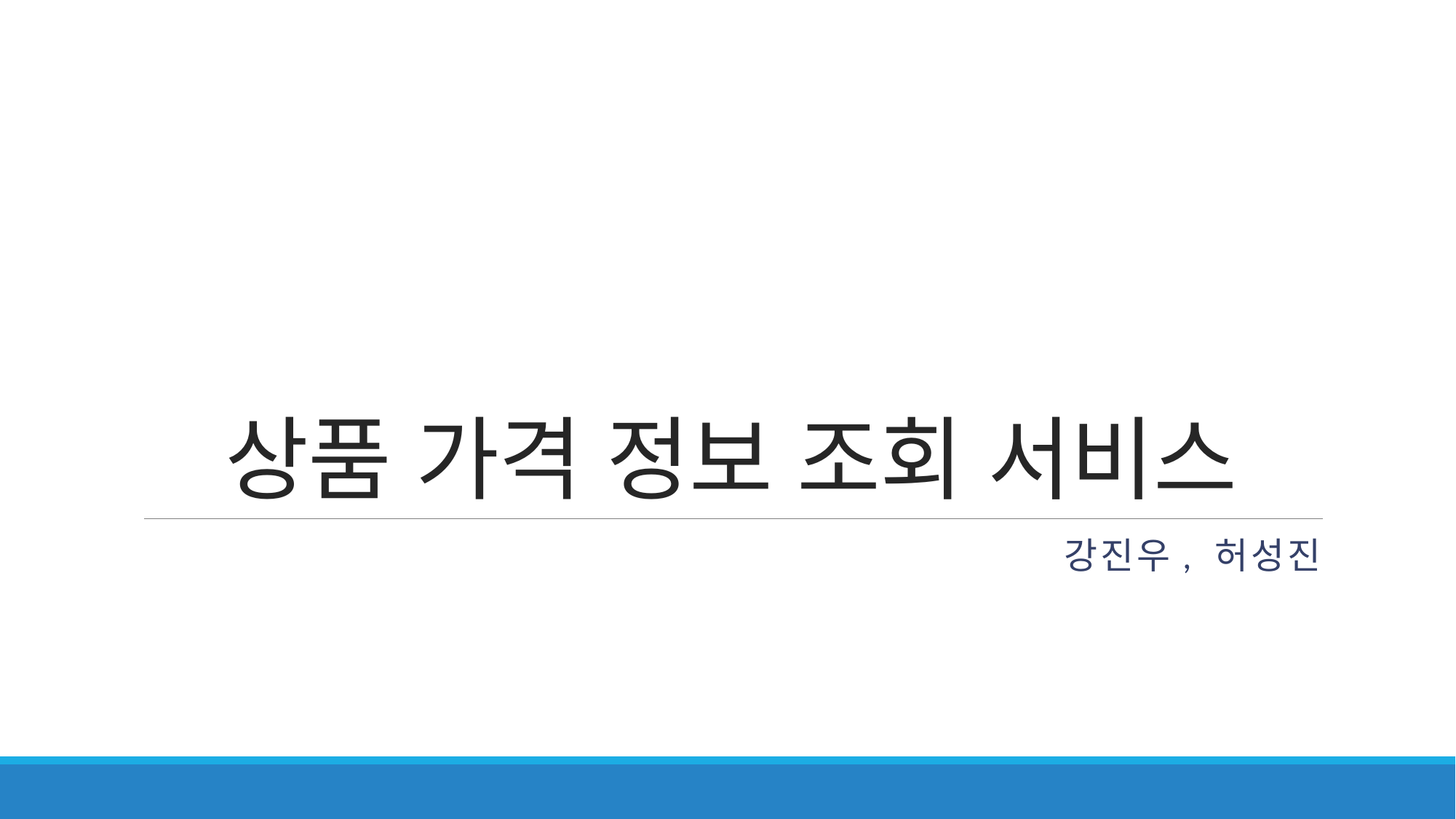

# 상품 가격 정보 조회 서비스
강진우, 허성진